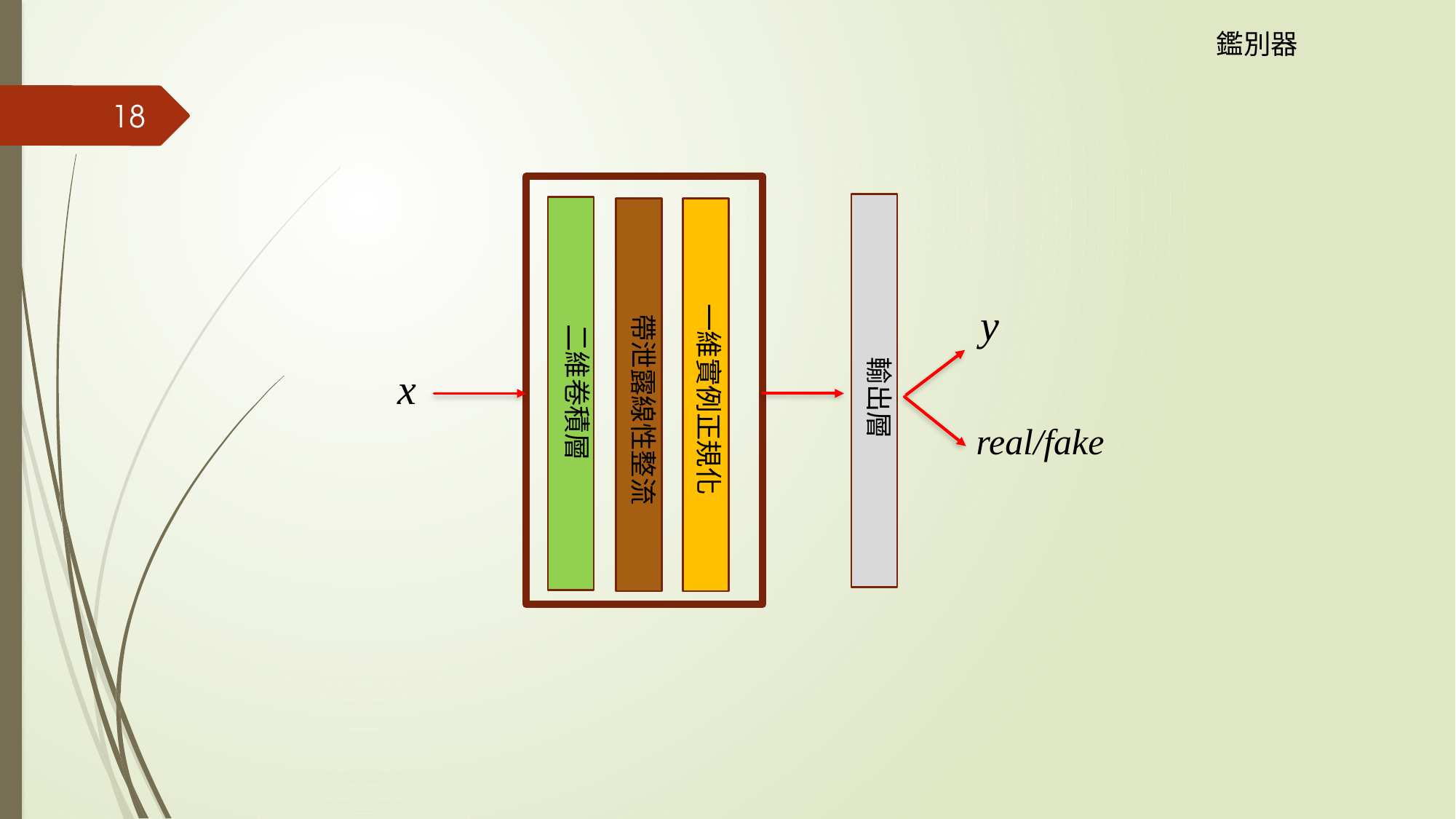

鑑別器
18

一維實例正規化
y
帶泄露線性整流
二維卷積層
輸出層
x
real/fake